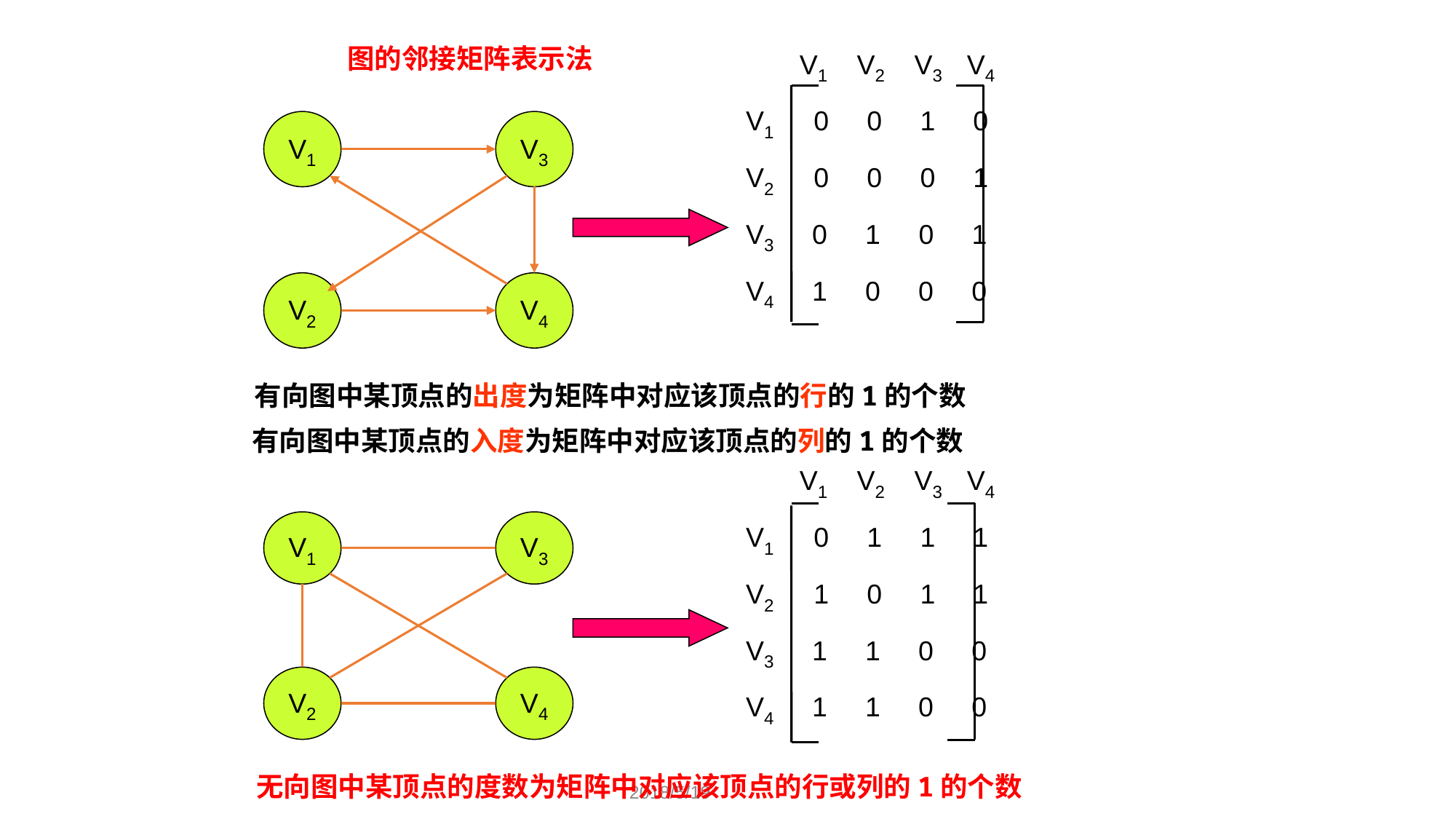

图的邻接矩阵表示法
        V1      V2      V3     V4
 V1       0     0     1     0
 V2       0     0     0     1
 V3     0     1     0     1
 V4     1     0     0     0
V1
V3
V2
V4

有向图中某顶点的出度为矩阵中对应该顶点的行的1的个数
有向图中某顶点的入度为矩阵中对应该顶点的列的1的个数
        V1      V2      V3     V4
 V1       0     1     1     1
 V2       1     0     1     1
 V3     1     1     0     0
 V4     1     1     0     0
V1
V3

V2
V4
无向图中某顶点的度数为矩阵中对应该顶点的行或列的1的个数
2018/5/19